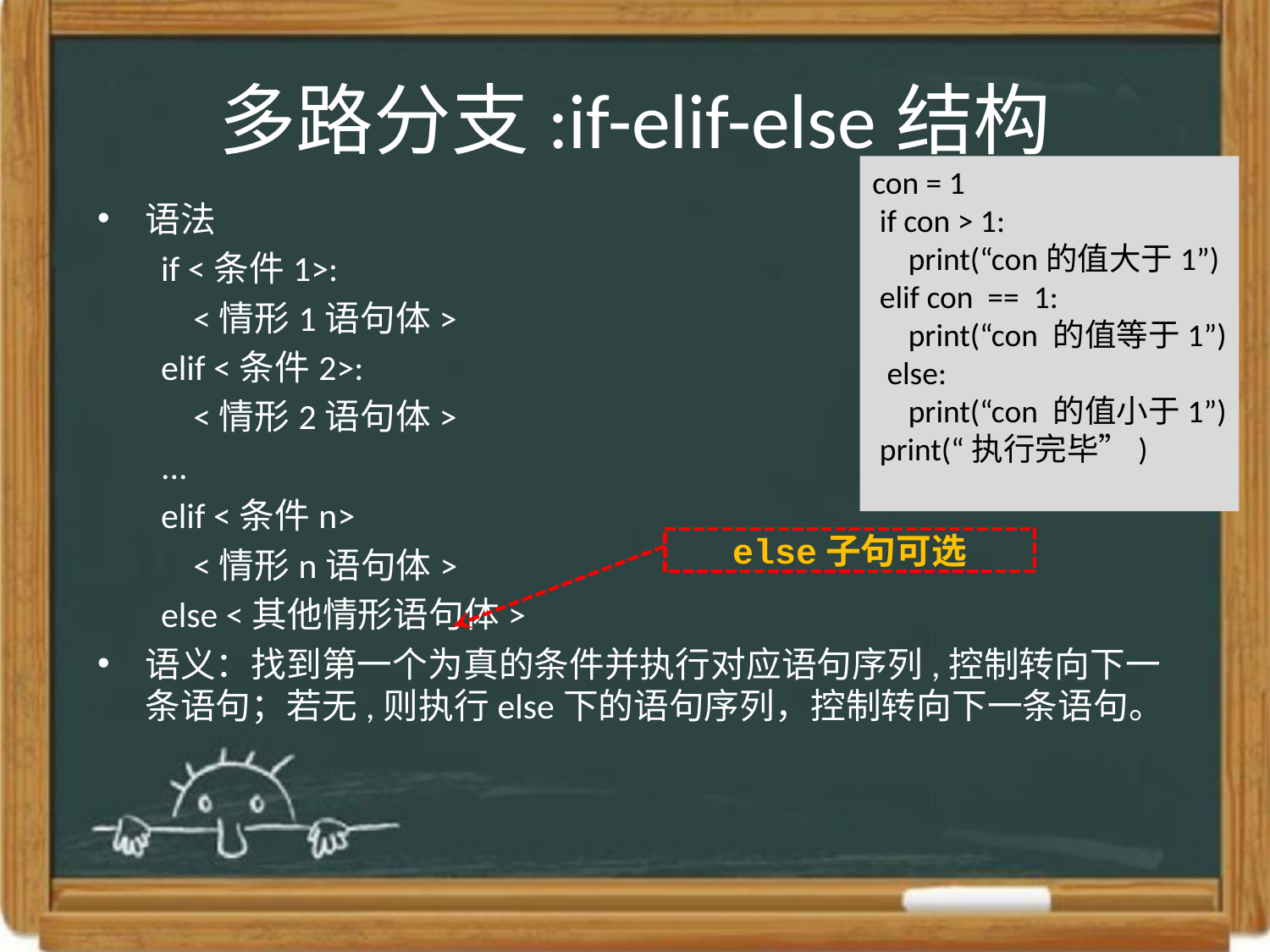

# 多路分支:if-elif-else结构
con = 1
 if con > 1:
     print(“con的值大于1”)
 elif con  ==  1:
     print(“con 的值等于1”)
  else:
     print(“con 的值小于1”)
 print(“执行完毕”)

语法
if <条件1>:
    <情形1语句体>
elif <条件2>:
    <情形2语句体>
...
elif <条件n>
    <情形n语句体>
else <其他情形语句体>
语义：找到第一个为真的条件并执行对应语句序列,控制转向下一条语句；若无,则执行else下的语句序列，控制转向下一条语句。
else子句可选